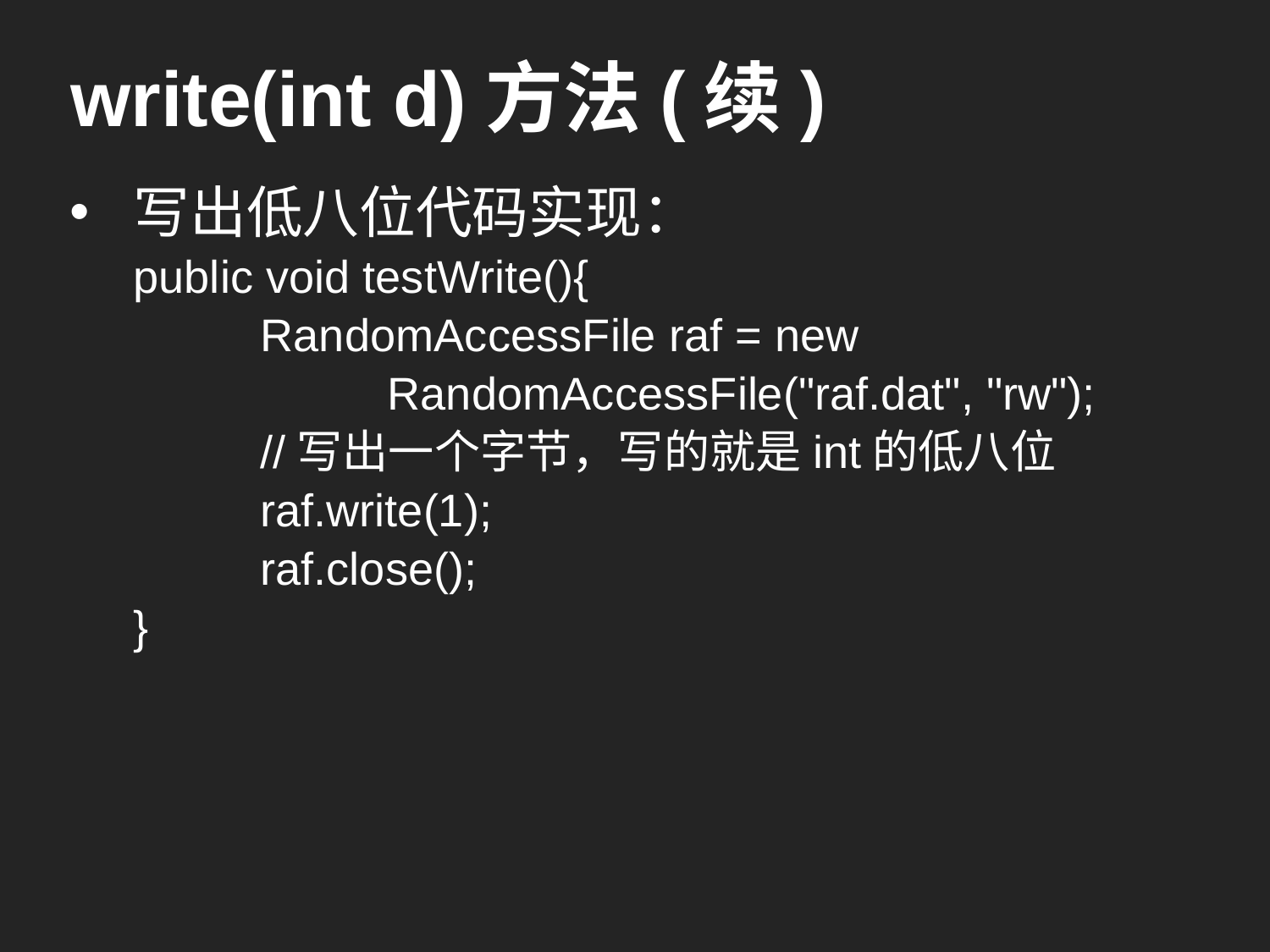

# write(int d)方法(续)
写出低八位代码实现：
public void testWrite(){
	RandomAccessFile raf = new
		RandomAccessFile("raf.dat", "rw");
	//写出一个字节，写的就是int的低八位
	raf.write(1);
	raf.close();
}